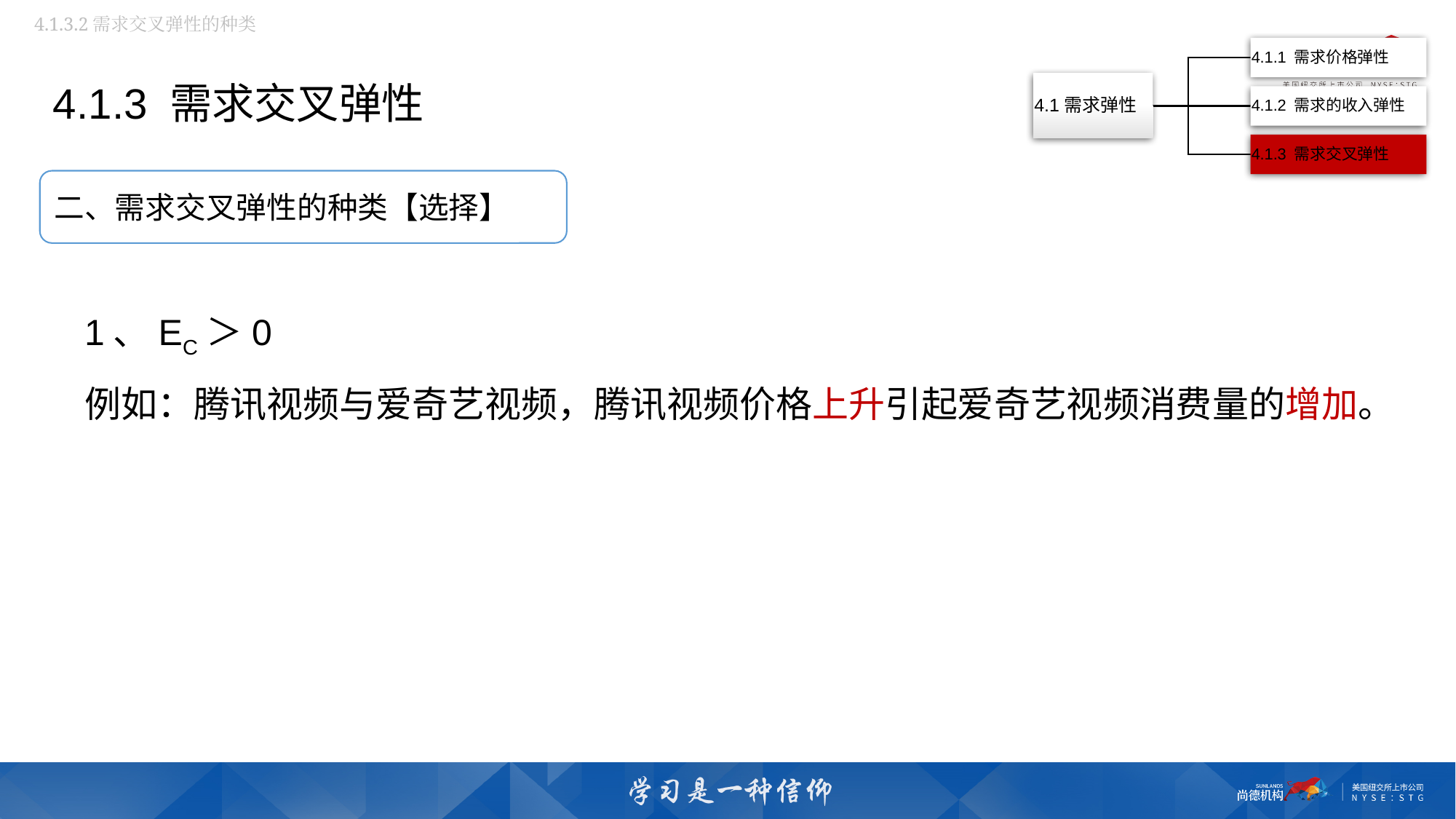

4.1.3.2需求交叉弹性的种类

4.1需求弹性
4.1.1 需求价格弹性
4.1.2 需求的收入弹性
4.1.3 需求交叉弹性
4.1.3 需求交叉弹性
二、需求交叉弹性的种类【选择】
1、EC＞0，X与Y两种产品间有替代关系。
例如：腾讯视频与爱奇艺视频，腾讯视频价格上升引起爱奇艺视频消费量的增加。